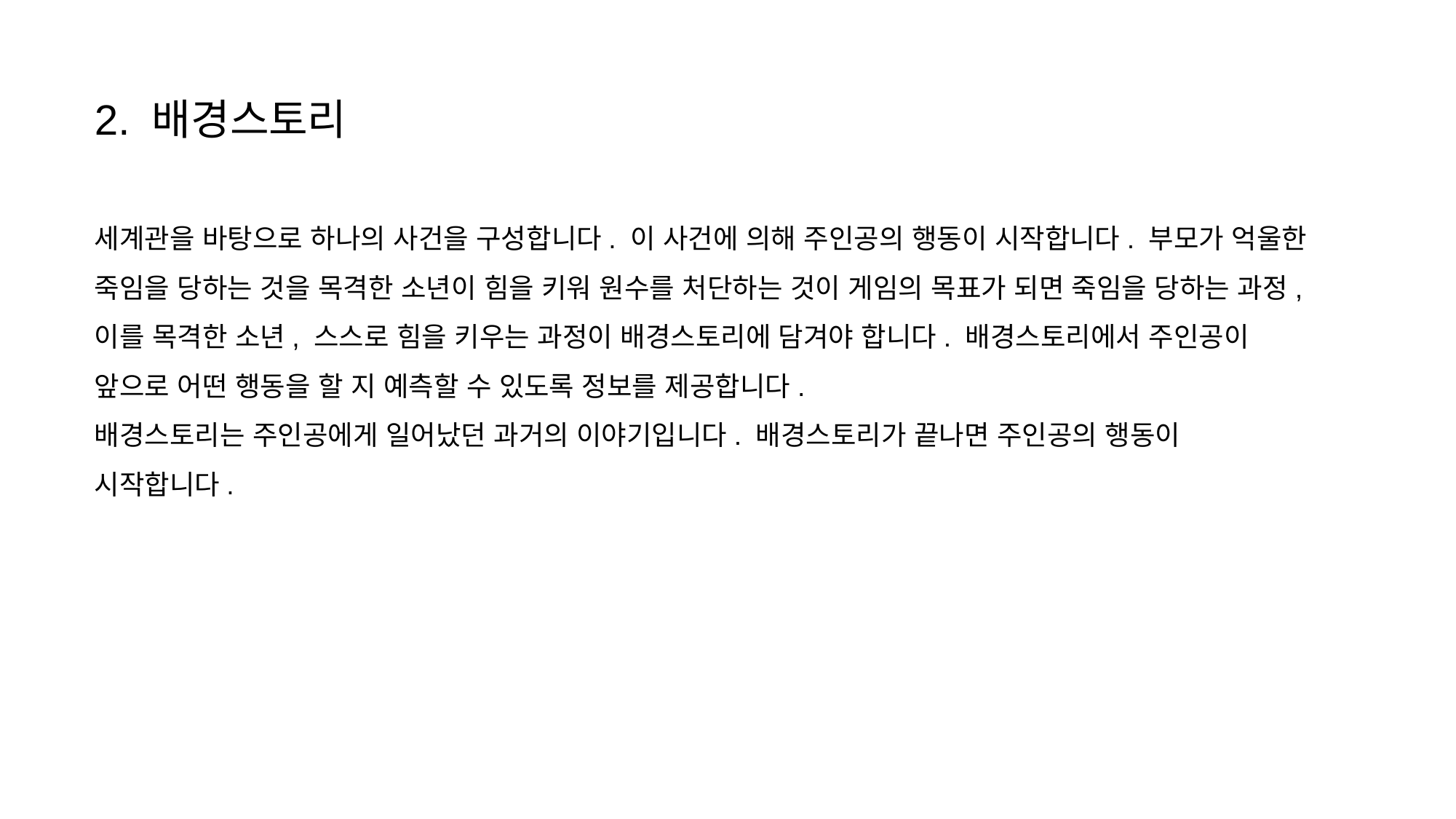

2. 배경스토리
세계관을 바탕으로 하나의 사건을 구성합니다. 이 사건에 의해 주인공의 행동이 시작합니다. 부모가 억울한 죽임을 당하는 것을 목격한 소년이 힘을 키워 원수를 처단하는 것이 게임의 목표가 되면 죽임을 당하는 과정, 이를 목격한 소년, 스스로 힘을 키우는 과정이 배경스토리에 담겨야 합니다. 배경스토리에서 주인공이 앞으로 어떤 행동을 할 지 예측할 수 있도록 정보를 제공합니다.
배경스토리는 주인공에게 일어났던 과거의 이야기입니다. 배경스토리가 끝나면 주인공의 행동이 시작합니다.